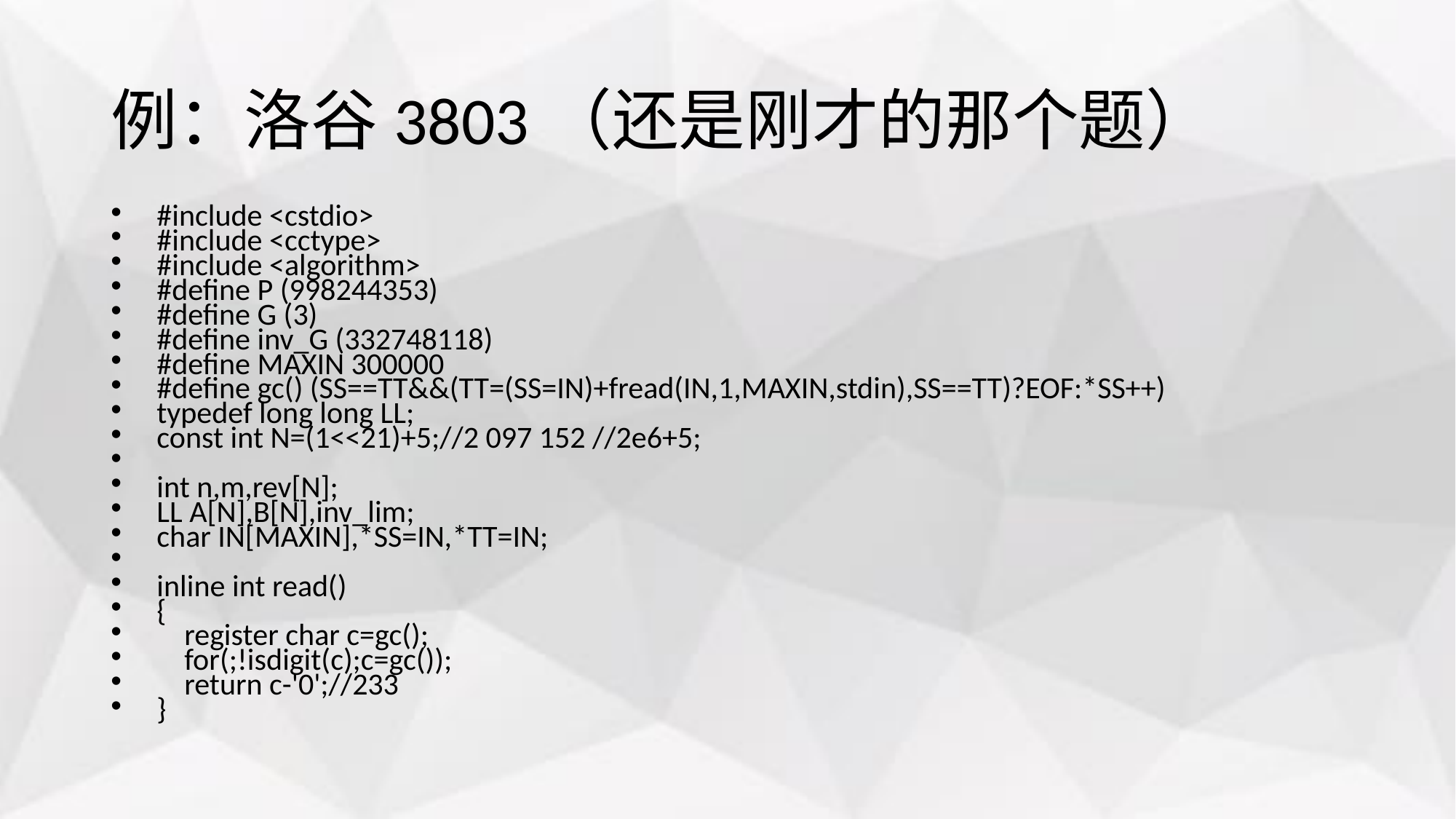

# 例：洛谷3803（还是刚才的那个题）

#include <cstdio>
#include <cctype>
#include <algorithm>
#define P (998244353)
#define G (3)
#define inv_G (332748118)
#define MAXIN 300000
#define gc() (SS==TT&&(TT=(SS=IN)+fread(IN,1,MAXIN,stdin),SS==TT)?EOF:*SS++)
typedef long long LL;
const int N=(1<<21)+5;//2 097 152 //2e6+5;

int n,m,rev[N];
LL A[N],B[N],inv_lim;
char IN[MAXIN],*SS=IN,*TT=IN;

inline int read()
{
    register char c=gc();
    for(;!isdigit(c);c=gc());
    return c-'0';//233
}